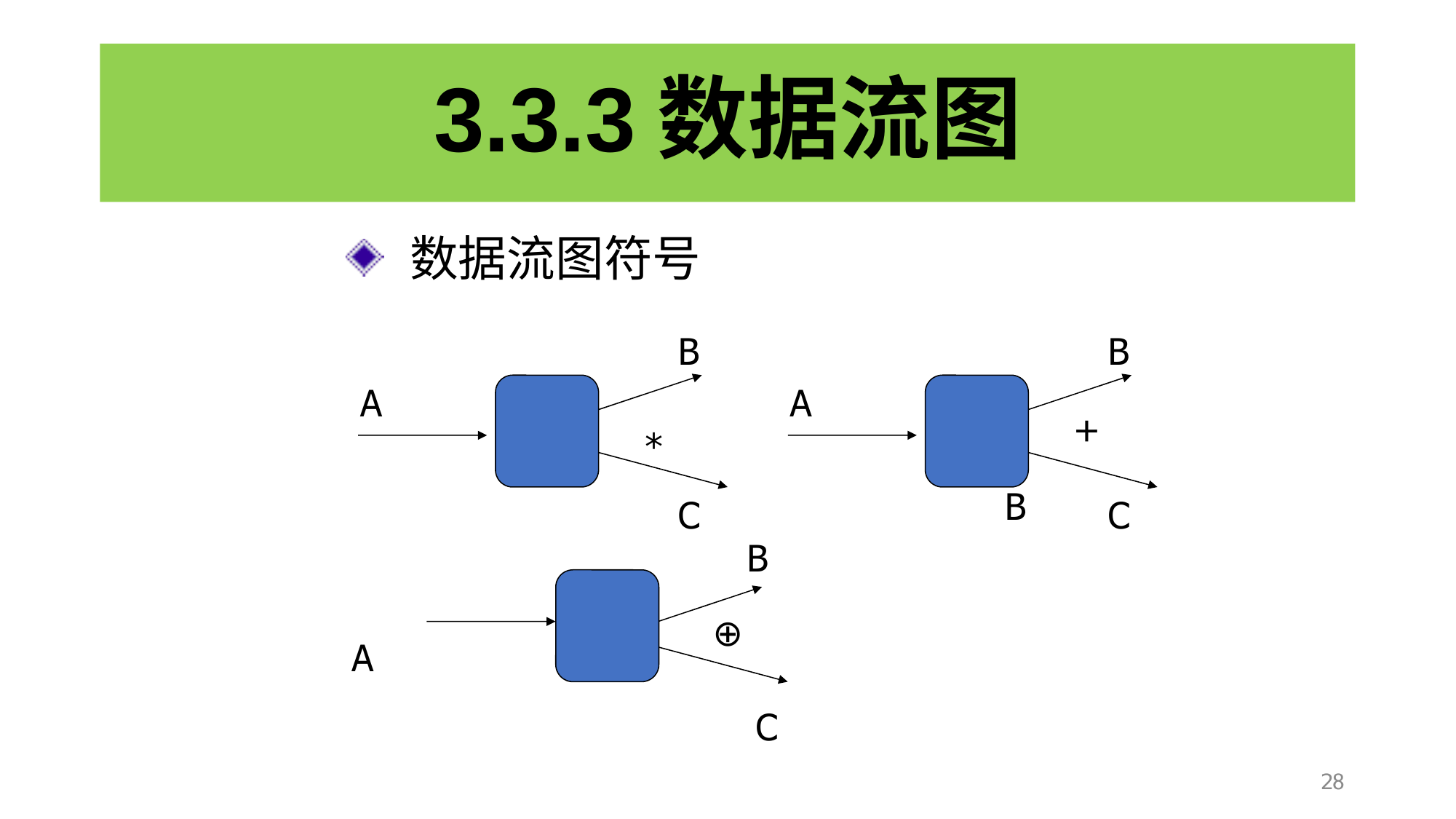

# 3.3.3数据流图
数据流图符号

B
B
A
A

+
*

B
C
C
B

⊕

A

C
28